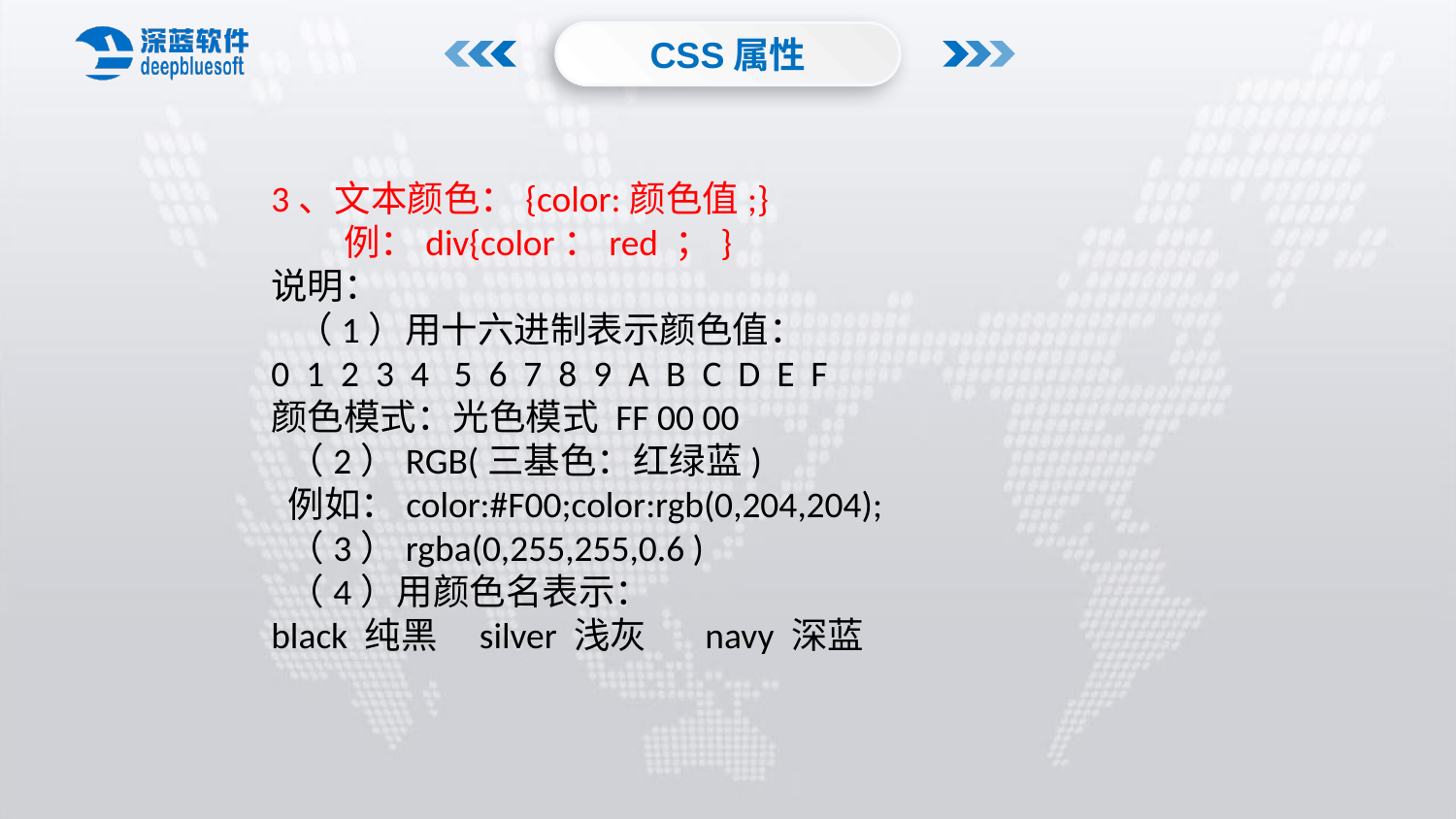

CSS属性

3、文本颜色：{color:颜色值;}
　　例：div{color：red ；}
说明：
  （1）用十六进制表示颜色值：
0  1  2  3  4   5  6  7  8  9  A  B  C  D  E  F
颜色模式：光色模式 FF 00 00
 （2）RGB(三基色：红绿蓝)
 例如：color:#F00;color:rgb(0,204,204);
 （3）rgba(0,255,255,0.6 )
 （4）用颜色名表示：
black 纯黑    silver 浅灰      navy 深蓝